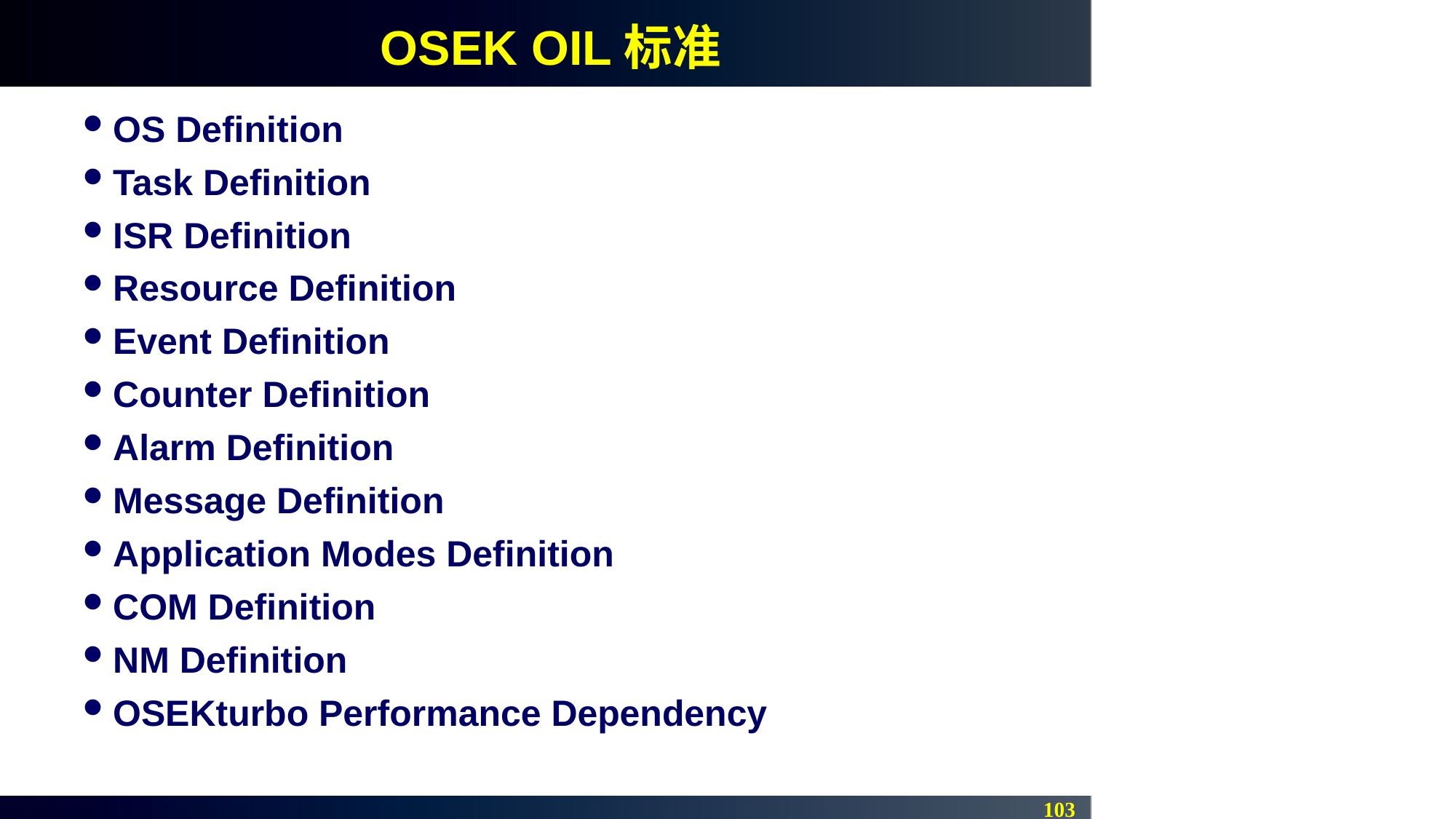

OSEK OIL标准
OS Definition
Task Definition
ISR Definition
Resource Definition
Event Definition
Counter Definition
Alarm Definition
Message Definition
Application Modes Definition
COM Definition
NM Definition
OSEKturbo Performance Dependency